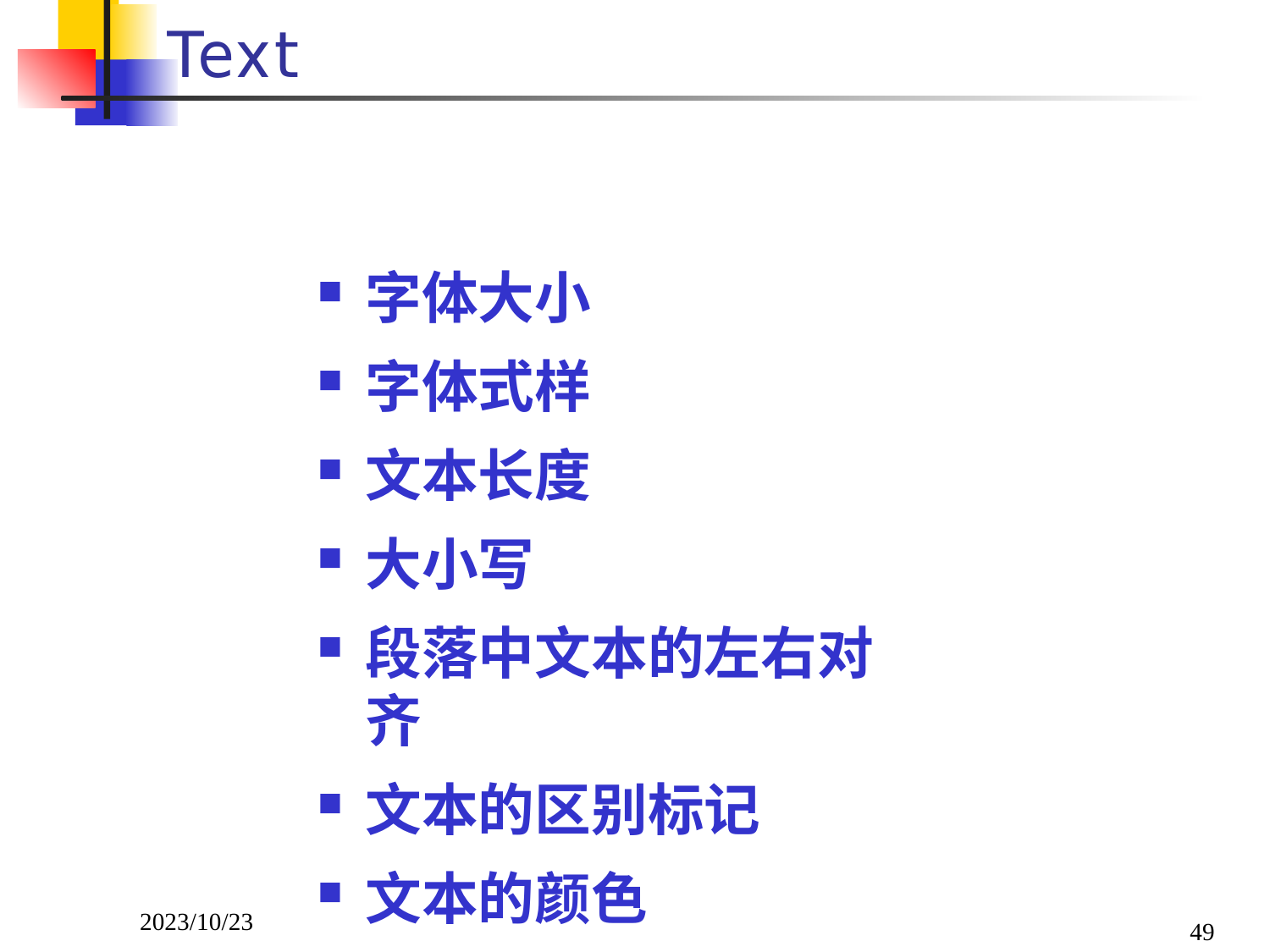

# Text
字体大小
字体式样
文本长度
大小写
段落中文本的左右对齐
文本的区别标记
文本的颜色

2023/10/23
49